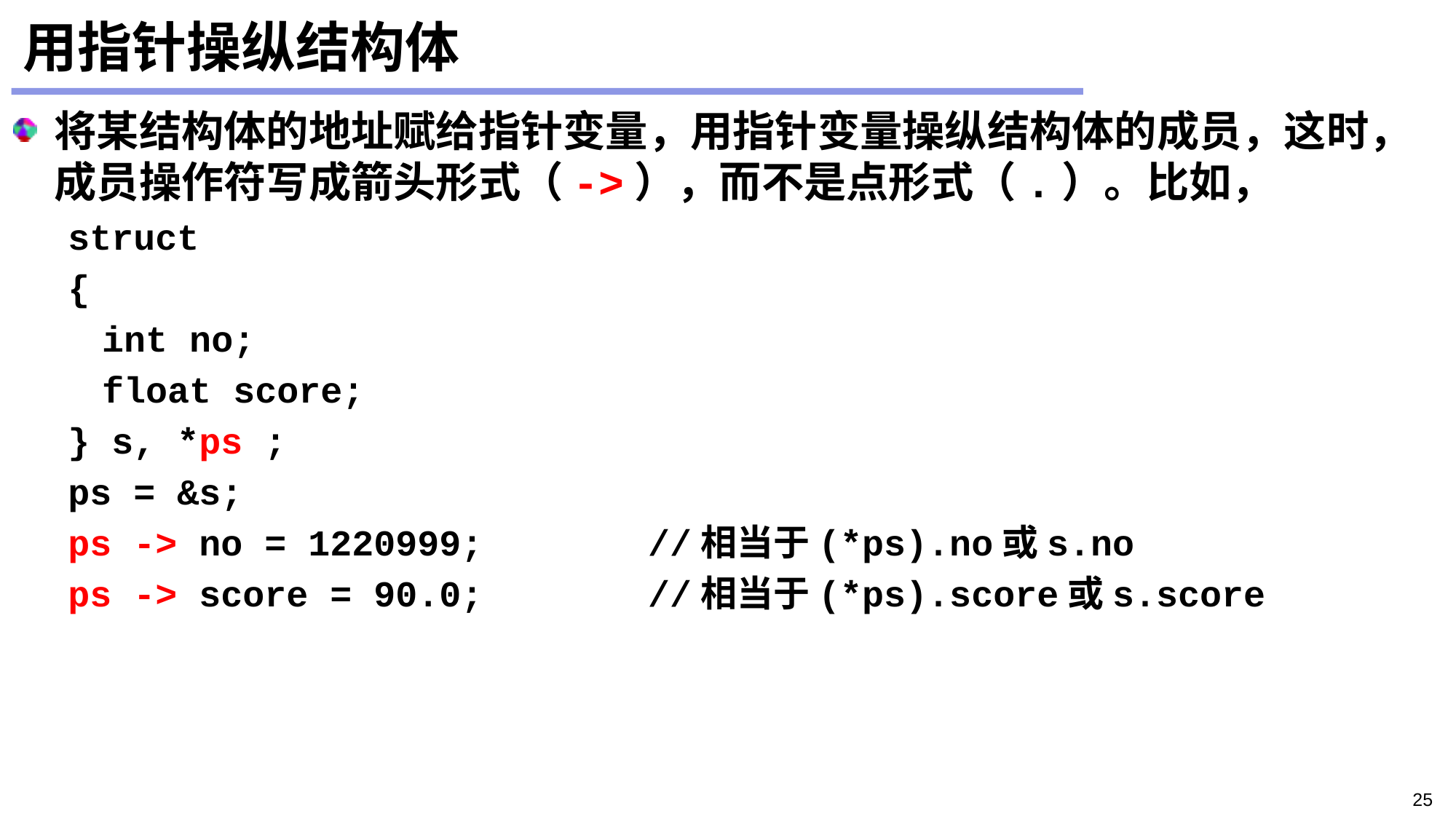

# 用指针操纵结构体
将某结构体的地址赋给指针变量，用指针变量操纵结构体的成员，这时，成员操作符写成箭头形式（->），而不是点形式（.）。比如，
struct
{
	int no;
	float score;
} s, *ps ;
ps = &s;
ps -> no = 1220999;		//相当于(*ps).no或s.no
ps -> score = 90.0; 		//相当于(*ps).score或s.score
25